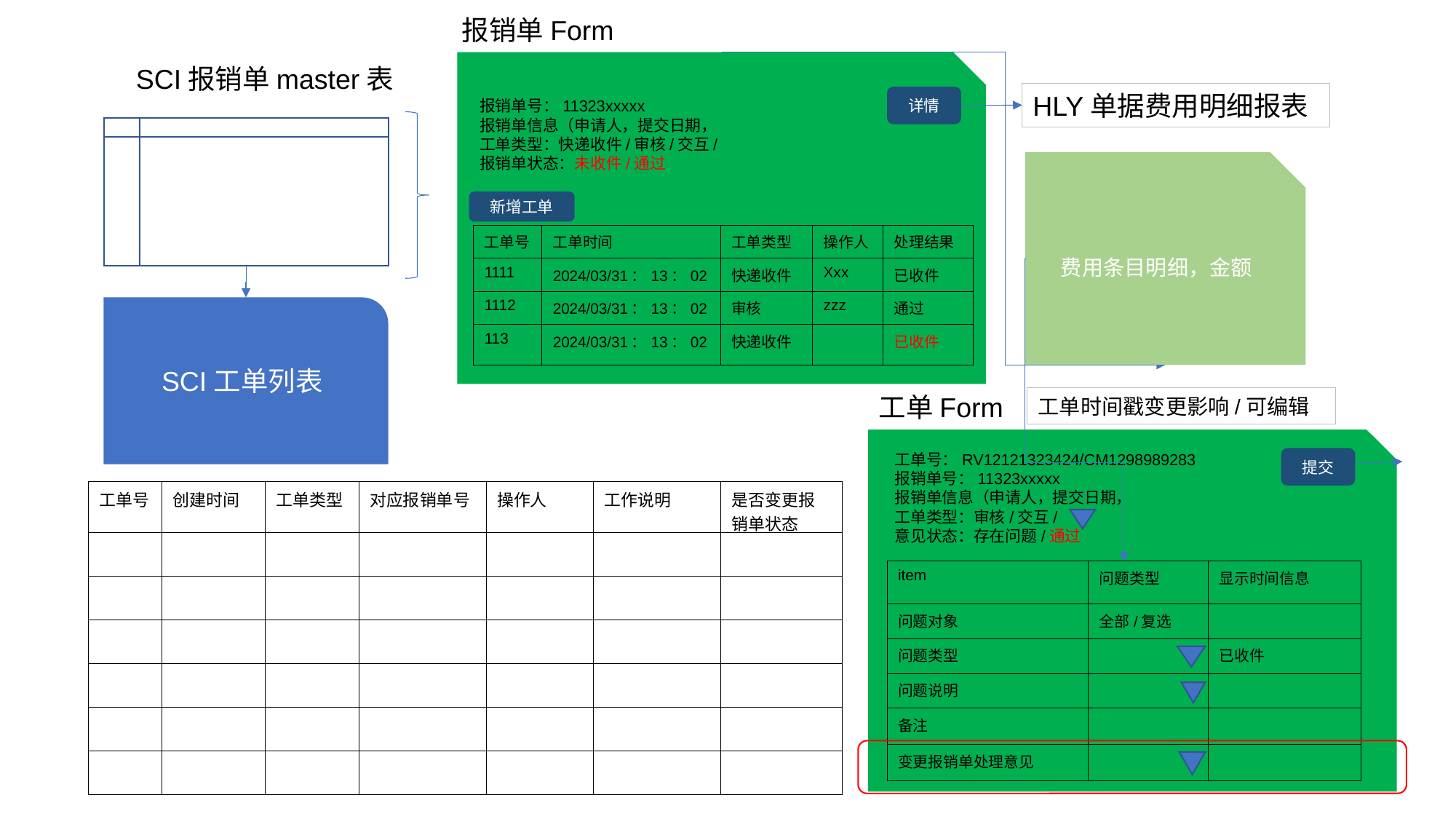

报销单Form

SCI报销单master表
HLY单据费用明细报表
详情
报销单号：11323xxxxx
报销单信息（申请人，提交日期，
工单类型：快递收件/审核/交互/
报销单状态：未收件/通过

费用条目明细，金额
新增工单
| 工单号 | 工单时间 | 工单类型 | 操作人 | 处理结果 |
| --- | --- | --- | --- | --- |
| 1111 | 2024/03/31：13：02 | 快递收件 | Xxx | 已收件 |
| 1112 | 2024/03/31：13：02 | 审核 | zzz | 通过 |
| 113 | 2024/03/31：13：02 | 快递收件 |  | 已收件 |
SCI工单列表
工单Form
工单时间戳变更影响/可编辑

工单号：RV12121323424/CM1298989283
报销单号：11323xxxxx
报销单信息（申请人，提交日期，
工单类型：审核/交互/
意见状态：存在问题/通过
提交
| 工单号 | 创建时间 | 工单类型 | 对应报销单号 | 操作人 | 工作说明 | 是否变更报销单状态 |
| --- | --- | --- | --- | --- | --- | --- |
|  |  |  |  |  |  |  |
|  |  |  |  |  |  |  |
|  |  |  |  |  |  |  |
|  |  |  |  |  |  |  |
|  |  |  |  |  |  |  |
|  |  |  |  |  |  |  |

| item | 问题类型 | 显示时间信息 |
| --- | --- | --- |
| 问题对象 | 全部/复选 |  |
| 问题类型 |  | 已收件 |
| 问题说明 |  |  |
| 备注 |  |  |
| 变更报销单处理意见 |  |  |